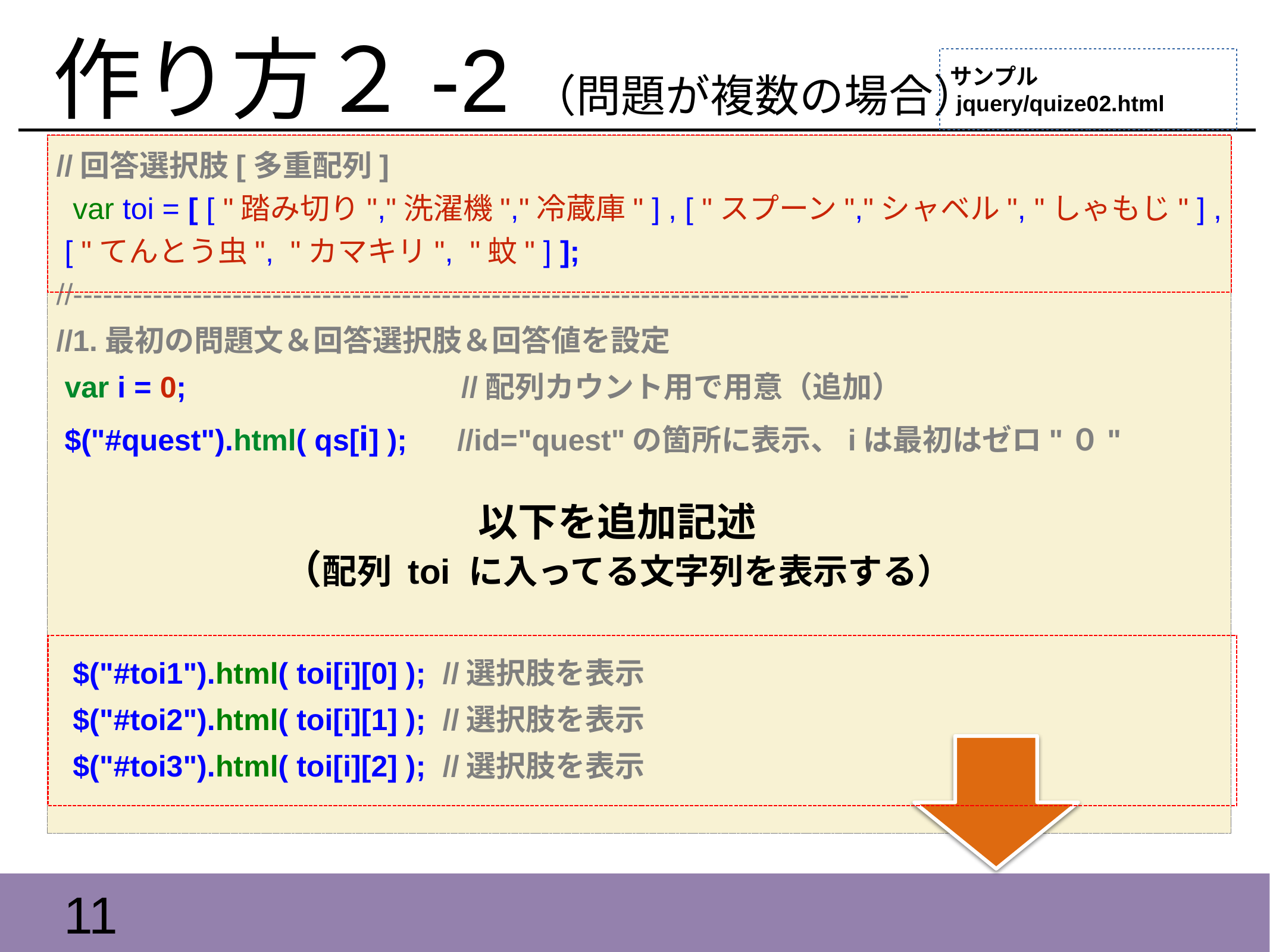

# 作り方２-2（問題が複数の場合）
サンプル
 jquery/quize02.html
//回答選択肢[多重配列]
  var toi = [ [ "踏み切り","洗濯機","冷蔵庫" ] , [ "スプーン","シャベル", "しゃもじ" ] ,  [ "てんとう虫",  "カマキリ",  "蚊" ] ];
//------------------------------------------------------------------------------------
//1.最初の問題文＆回答選択肢＆回答値を設定
 var i = 0;                                 //配列カウント用で用意（追加）
 $("#quest").html( qs[i] );      //id="quest"の箇所に表示、iは最初はゼロ"０"

  $("#toi1").html( toi[i][0] );  //選択肢を表示
  $("#toi2").html( toi[i][1] );  //選択肢を表示
  $("#toi3").html( toi[i][2] );  //選択肢を表示

以下を追加記述
（配列 toi に入ってる文字列を表示する）